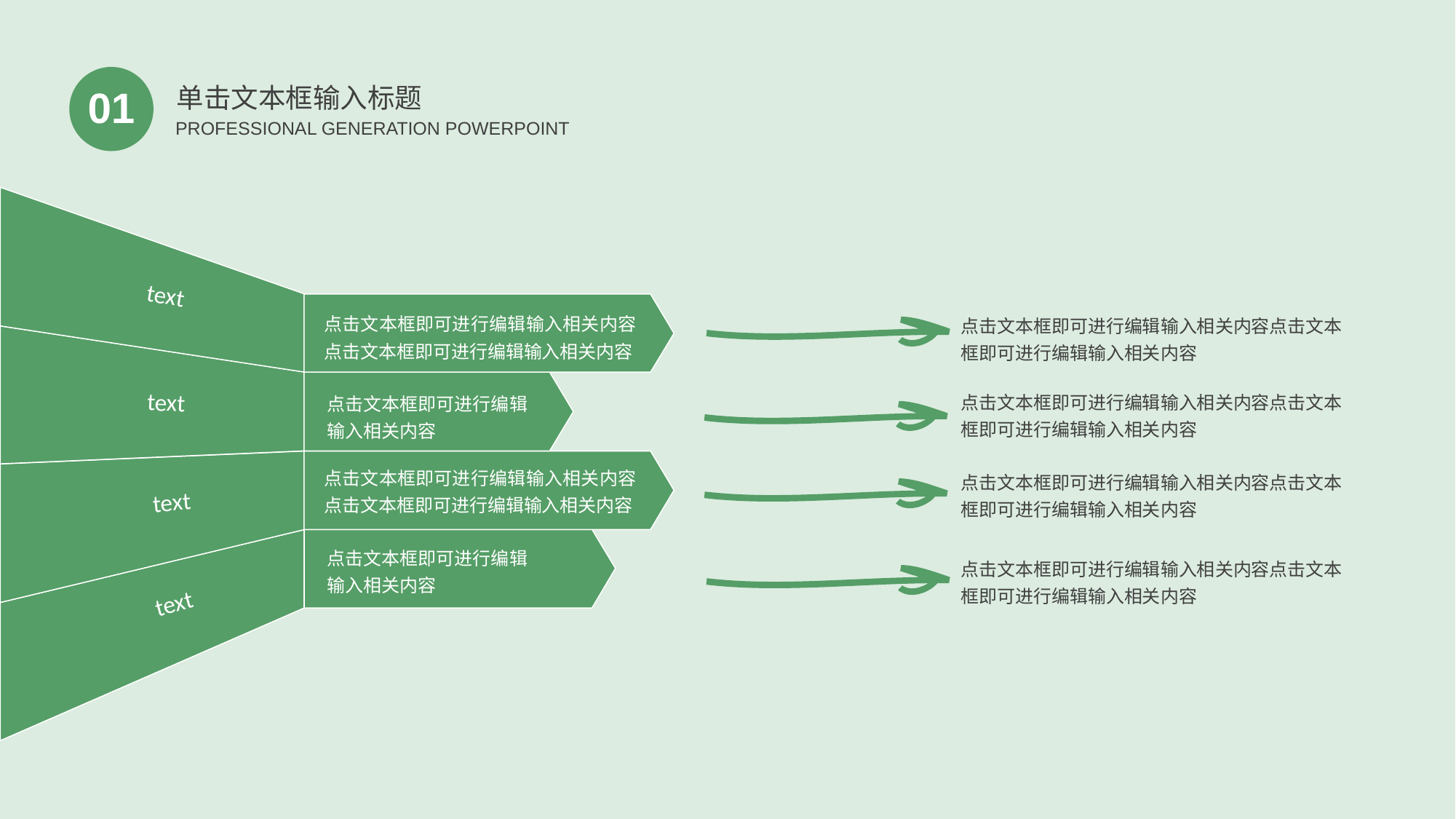

单击文本框输入标题

01
PROFESSIONAL GENERATION POWERPOINT

text

点击文本框即可进行编辑输入相关内容点击文本框即可进行编辑输入相关内容
点击文本框即可进行编辑输入相关内容点击文本框即可进行编辑输入相关内容

点击文本框即可进行编辑输入相关内容点击文本框即可进行编辑输入相关内容
text
点击文本框即可进行编辑输入相关内容

点击文本框即可进行编辑输入相关内容点击文本框即可进行编辑输入相关内容
点击文本框即可进行编辑输入相关内容点击文本框即可进行编辑输入相关内容

text

点击文本框即可进行编辑输入相关内容
点击文本框即可进行编辑输入相关内容点击文本框即可进行编辑输入相关内容

text